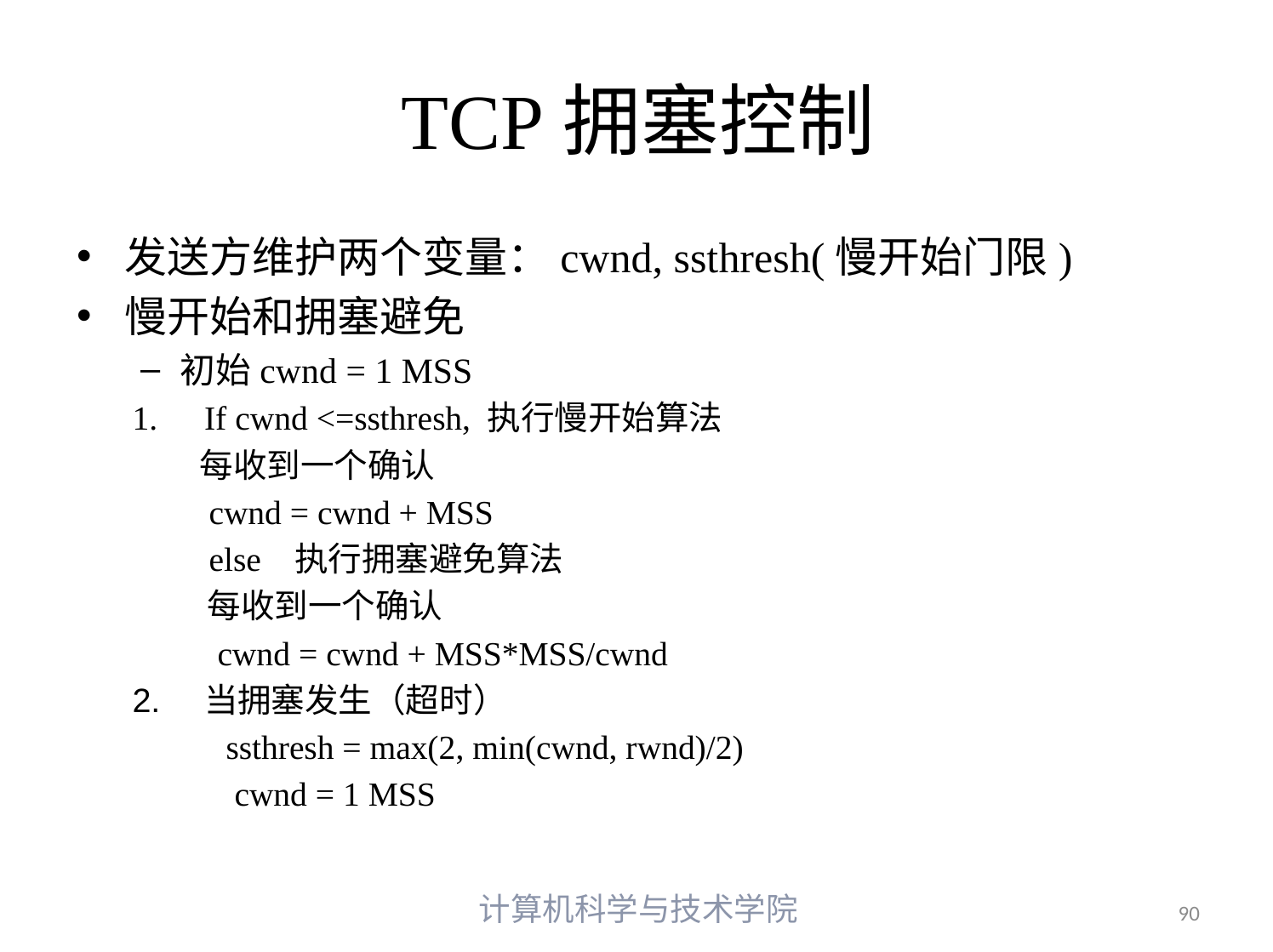

# TCP拥塞控制
发送方维护两个变量：cwnd, ssthresh(慢开始门限)
慢开始和拥塞避免
初始cwnd = 1 MSS
If cwnd <=ssthresh, 执行慢开始算法
        每收到一个确认
         cwnd = cwnd + MSS
         else   执行拥塞避免算法
         每收到一个确认
          cwnd = cwnd + MSS*MSS/cwnd
当拥塞发生（超时）
           ssthresh = max(2, min(cwnd, rwnd)/2)
            cwnd = 1 MSS
计算机科学与技术学院
90